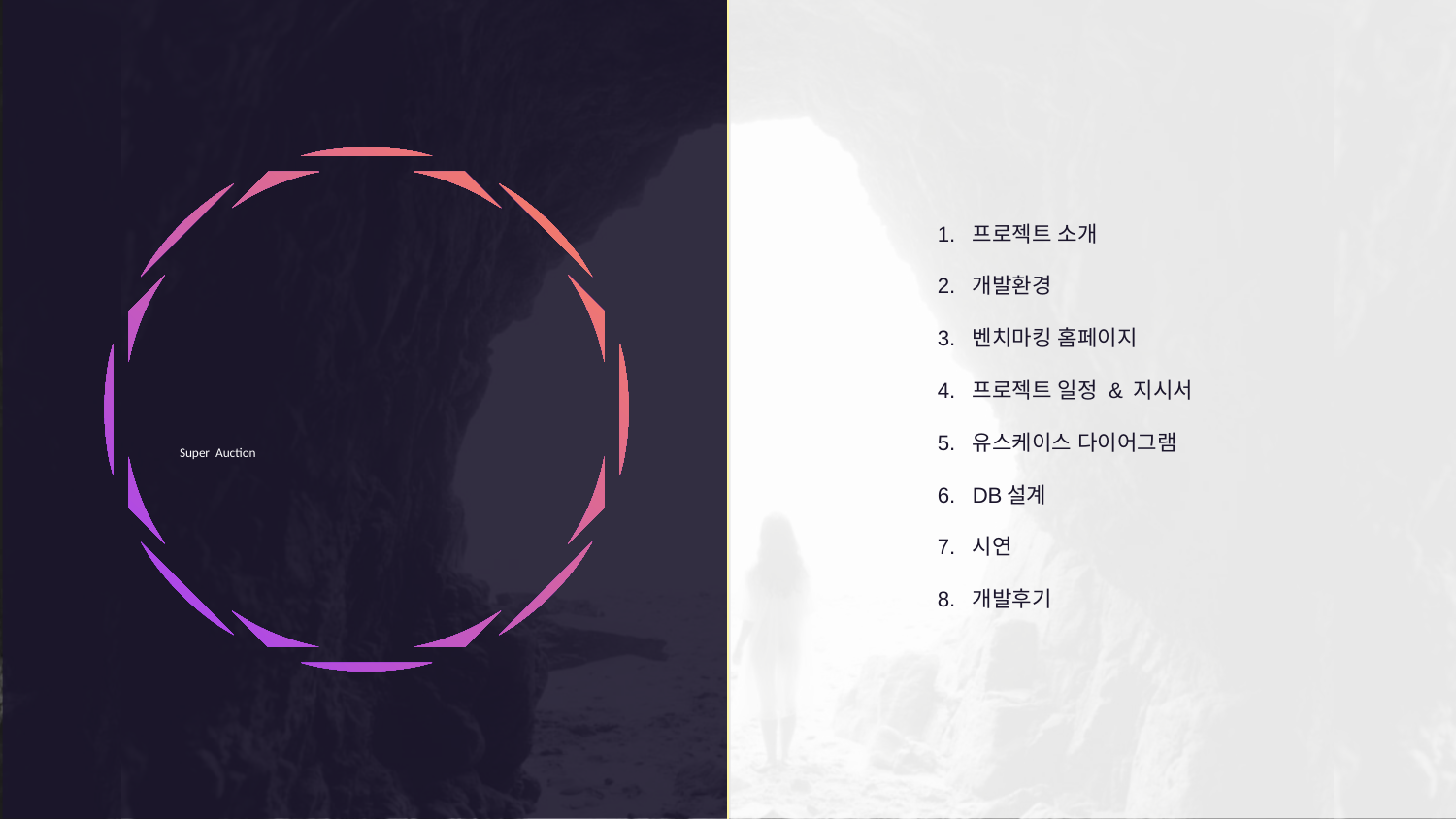

프로젝트 소개
개발환경
벤치마킹 홈페이지
프로젝트 일정 & 지시서
유스케이스 다이어그램
DB설계
시연
개발후기
# INDEX
Super  Auction